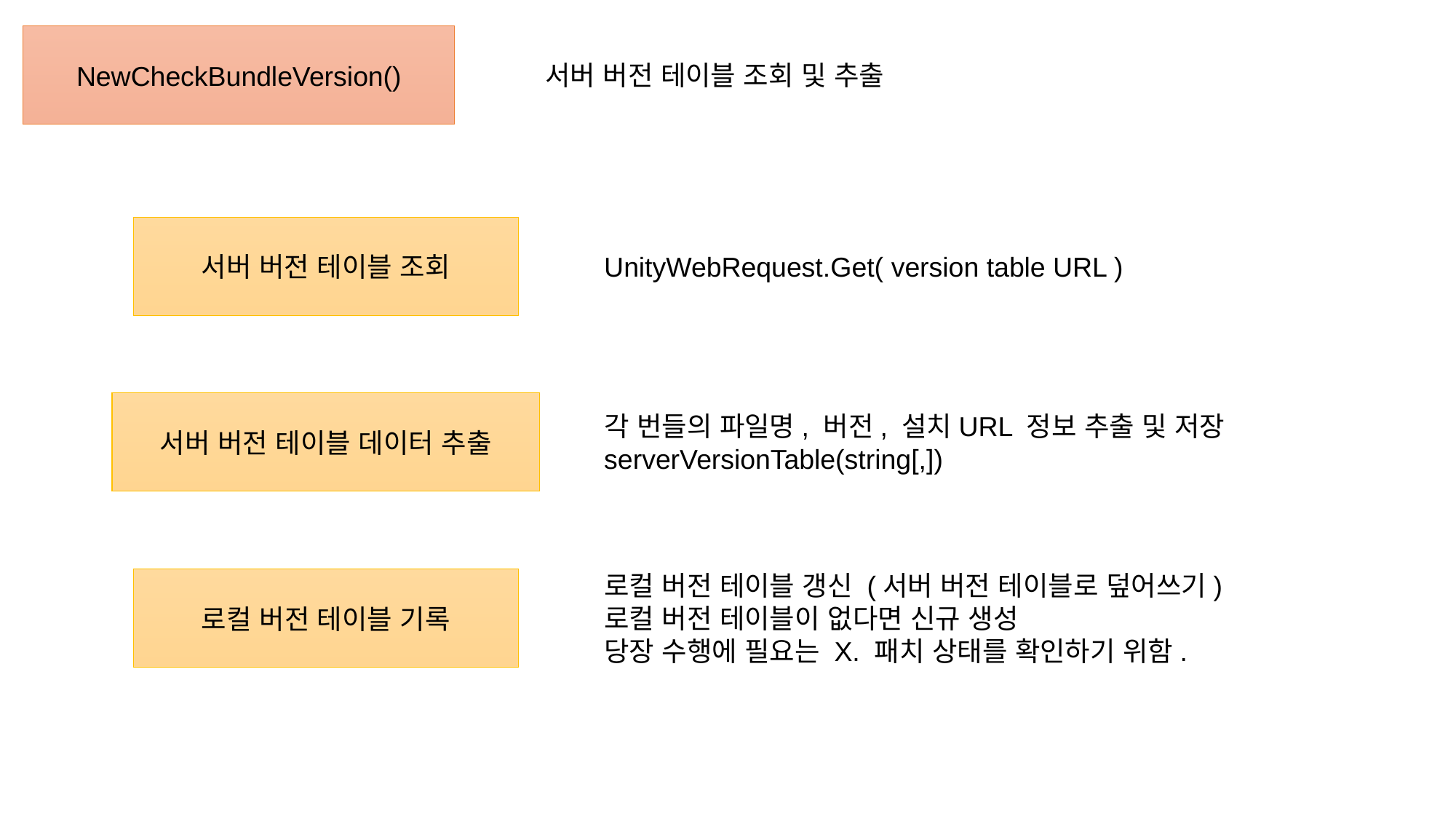

NewCheckBundleVersion()
서버 버전 테이블 조회 및 추출
서버 버전 테이블 조회
UnityWebRequest.Get( version table URL )
서버 버전 테이블 데이터 추출
각 번들의 파일명, 버전, 설치URL 정보 추출 및 저장
serverVersionTable(string[,])
로컬 버전 테이블 갱신 (서버 버전 테이블로 덮어쓰기)
로컬 버전 테이블이 없다면 신규 생성
당장 수행에 필요는 X. 패치 상태를 확인하기 위함.
로컬 버전 테이블 기록